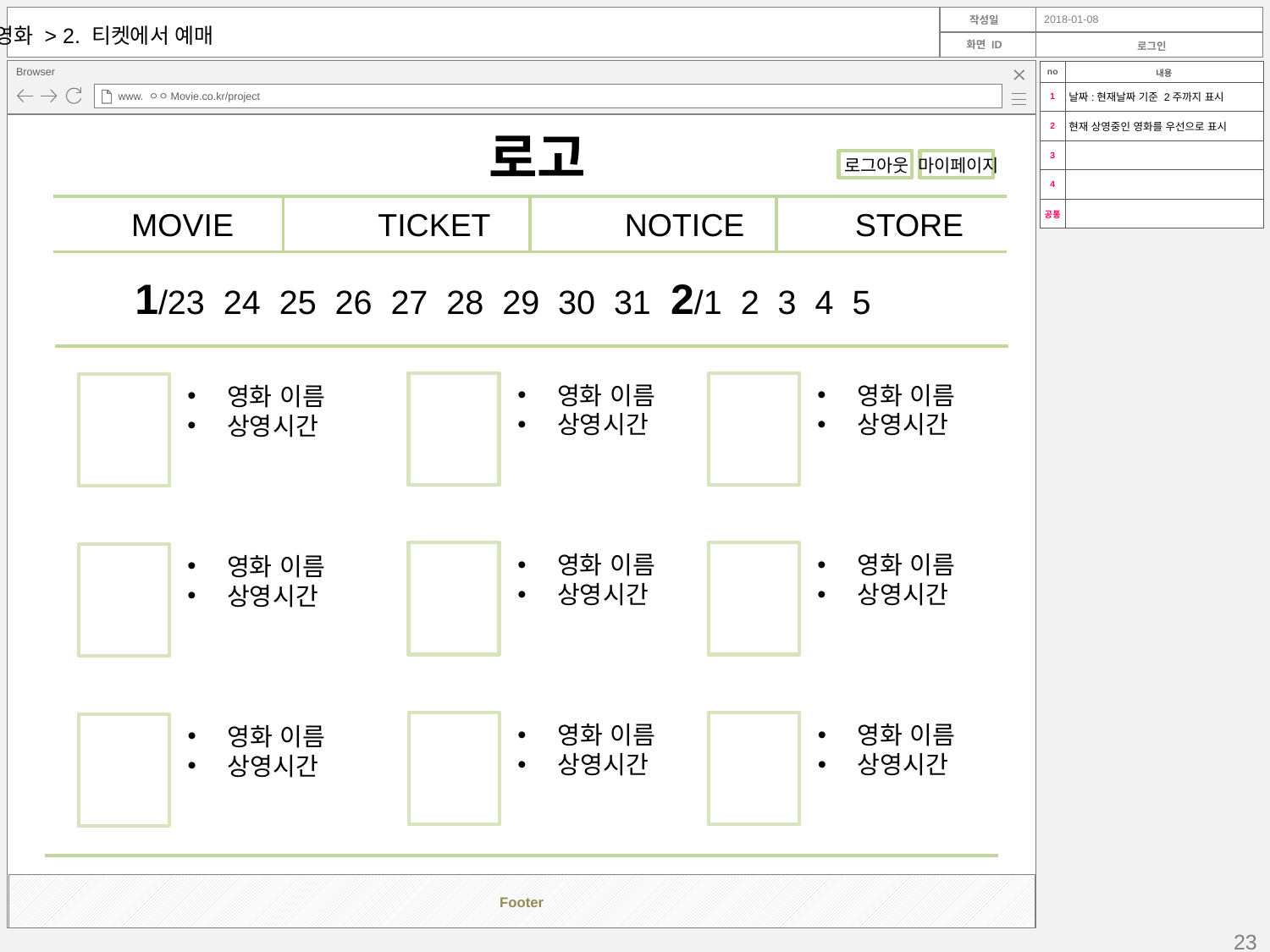

2018-01-08
영화 > 2. 티켓에서 예매
로그인
| no | 내용 |
| --- | --- |
| 1 | 날짜:현재날짜 기준 2주까지 표시 |
| 2 | 현재 상영중인 영화를 우선으로 표시 |
| 3 |  |
| 4 |  |
| 공통 |  |
로고
로그아웃

마이페이지
MOVIE
TICKET
NOTICE
STORE
1/23  24  25  26  27  28  29  30  31  2/1  2  3  4  5

영화 이름
상영시간

영화 이름
상영시간

영화 이름
상영시간

영화 이름
상영시간

영화 이름
상영시간

영화 이름
상영시간

영화 이름
상영시간

영화 이름
상영시간

영화 이름
상영시간
Footer
23